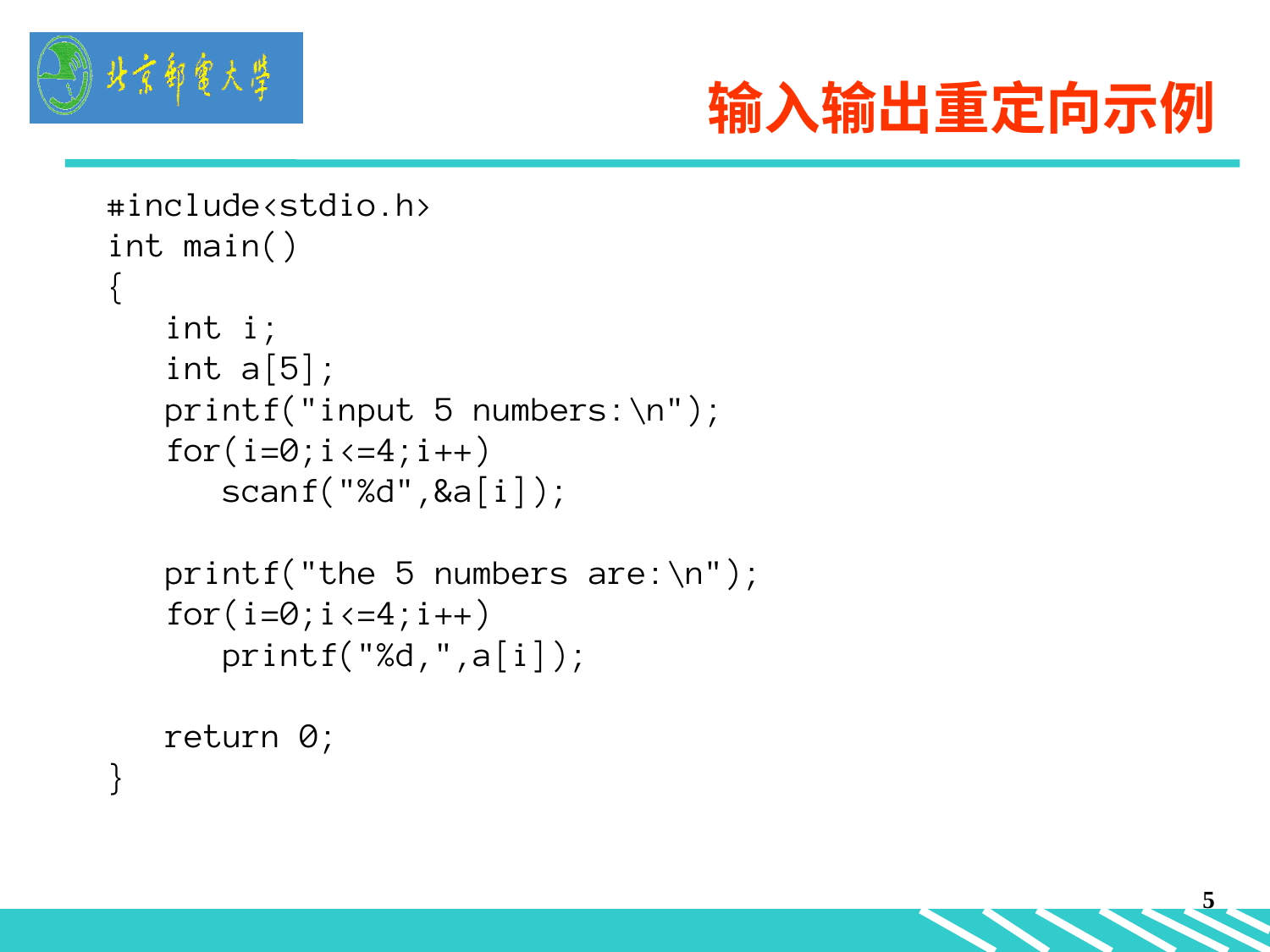

# 输入输出重定向示例
#include<stdio.h>
int main()
{
   int i;
   int a[5];
   printf("input 5 numbers:\n");
   for(i=0;i<=4;i++)
      scanf("%d",&a[i]);

   printf("the 5 numbers are:\n");
   for(i=0;i<=4;i++)
      printf("%d,",a[i]);

   return 0;
}
5